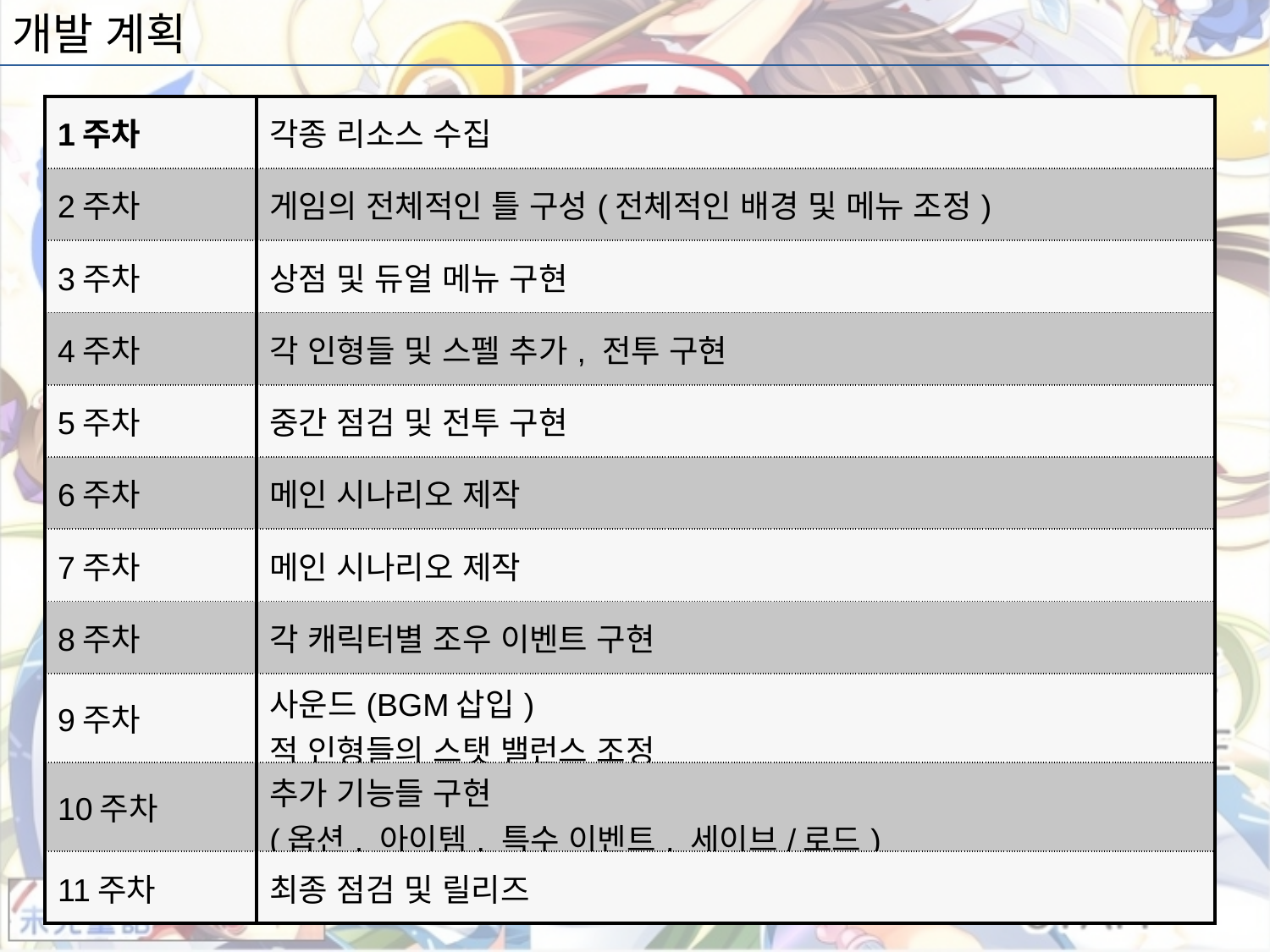

개발 계획
| 1주차 | 각종 리소스 수집 |
| --- | --- |
| 2주차 | 게임의 전체적인 틀 구성(전체적인 배경 및 메뉴 조정) |
| 3주차 | 상점 및 듀얼 메뉴 구현 |
| 4주차 | 각 인형들 및 스펠 추가, 전투 구현 |
| 5주차 | 중간 점검 및 전투 구현 |
| 6주차 | 메인 시나리오 제작 |
| 7주차 | 메인 시나리오 제작 |
| 8주차 | 각 캐릭터별 조우 이벤트 구현 |
| 9주차 | 사운드(BGM삽입) 적 인형들의 스탯 밸런스 조정 |
| 10주차 | 추가 기능들 구현 (옵션, 아이템, 특수 이벤트, 세이브/로드) |
| 11주차 | 최종 점검 및 릴리즈 |